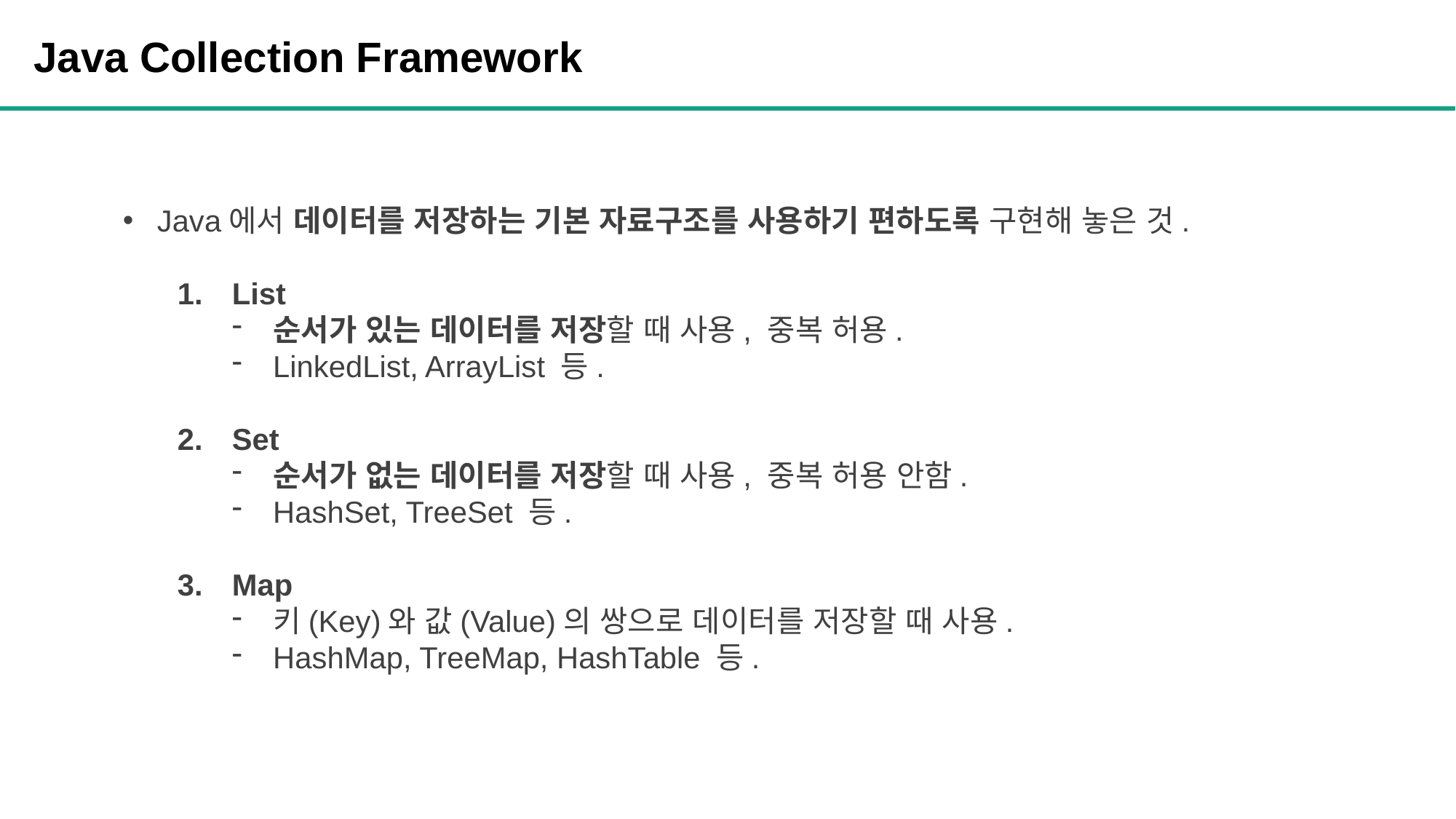

Java Collection Framework
Java에서 데이터를 저장하는 기본 자료구조를 사용하기 편하도록 구현해 놓은 것.

List
순서가 있는 데이터를 저장할 때 사용, 중복 허용.
LinkedList, ArrayList 등.

Set
순서가 없는 데이터를 저장할 때 사용, 중복 허용 안함.
HashSet, TreeSet 등.

Map
키(Key)와 값(Value)의 쌍으로 데이터를 저장할 때 사용.
HashMap, TreeMap, HashTable 등.